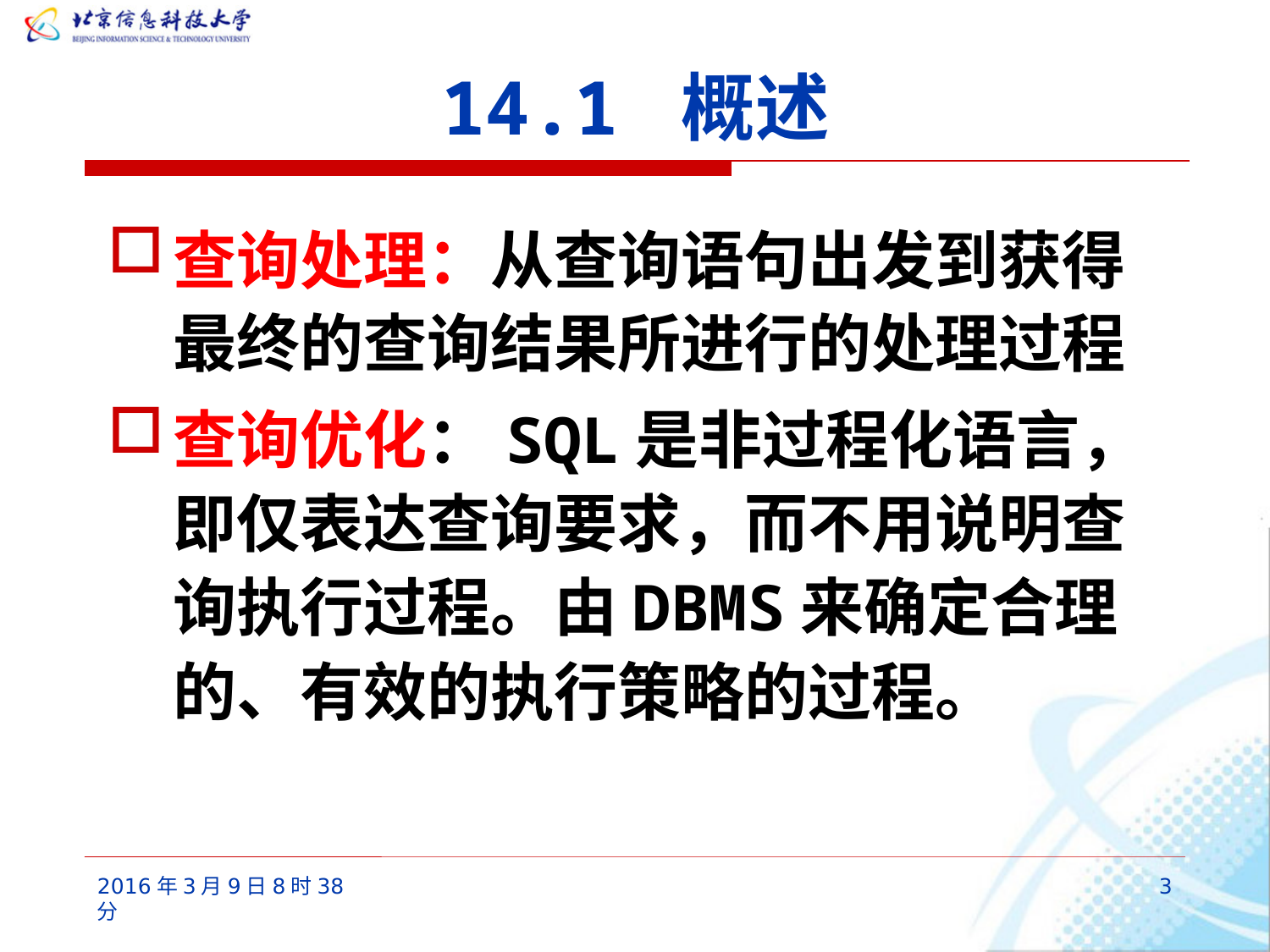

# 14.1 概述
查询处理：从查询语句出发到获得最终的查询结果所进行的处理过程
查询优化：SQL是非过程化语言，即仅表达查询要求，而不用说明查询执行过程。由DBMS来确定合理的、有效的执行策略的过程。
2016年3月9日8时38分
3